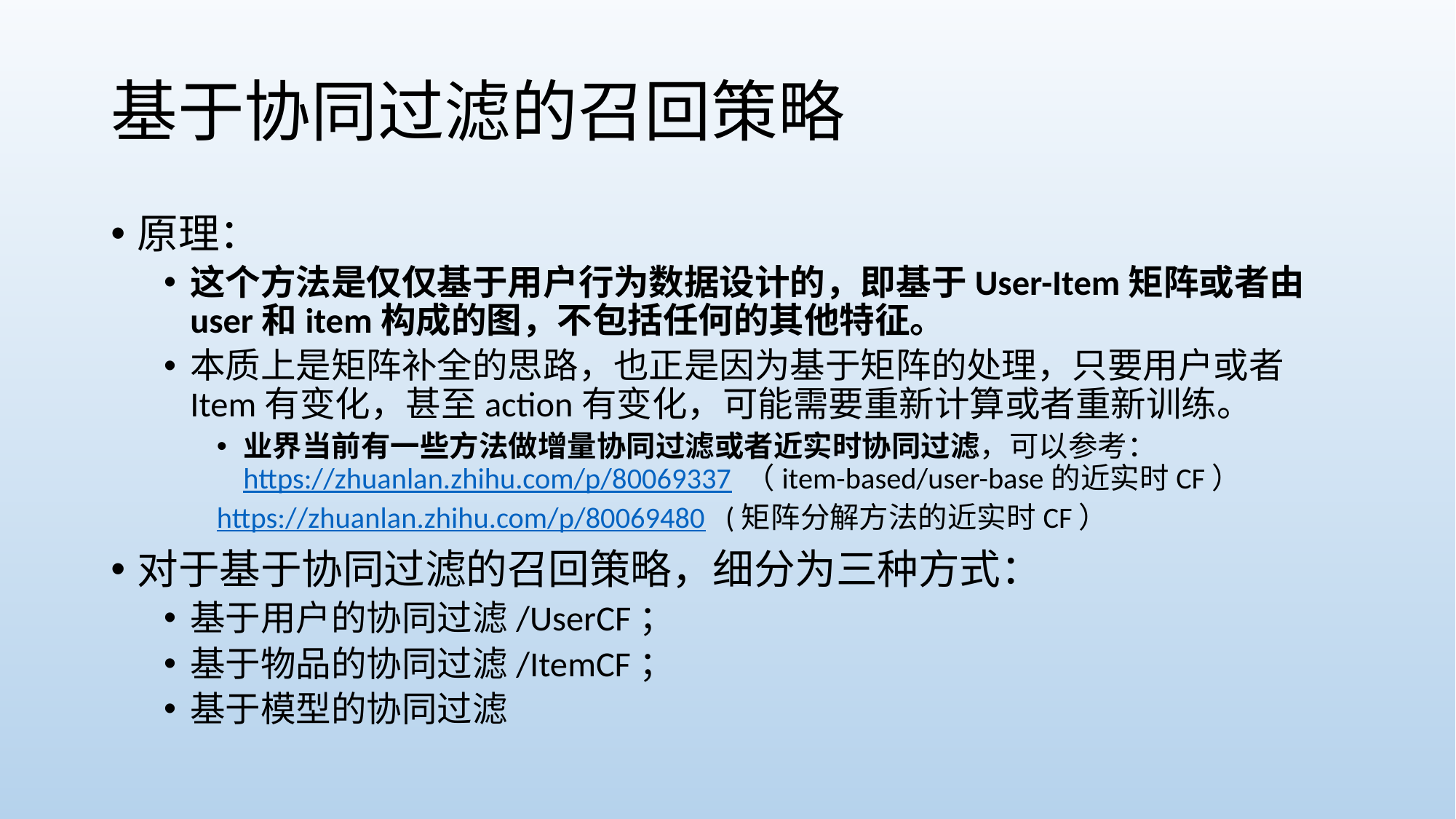

# 基于协同过滤的召回策略
原理：
这个方法是仅仅基于用户行为数据设计的，即基于User-Item矩阵或者由user和item构成的图，不包括任何的其他特征。
本质上是矩阵补全的思路，也正是因为基于矩阵的处理，只要用户或者Item有变化，甚至action有变化，可能需要重新计算或者重新训练。
业界当前有一些方法做增量协同过滤或者近实时协同过滤，可以参考：https://zhuanlan.zhihu.com/p/80069337 （item-based/user-base的近实时CF）
https://zhuanlan.zhihu.com/p/80069480   (矩阵分解方法的近实时CF）
对于基于协同过滤的召回策略，细分为三种方式：
基于用户的协同过滤/UserCF；
基于物品的协同过滤/ItemCF；
基于模型的协同过滤